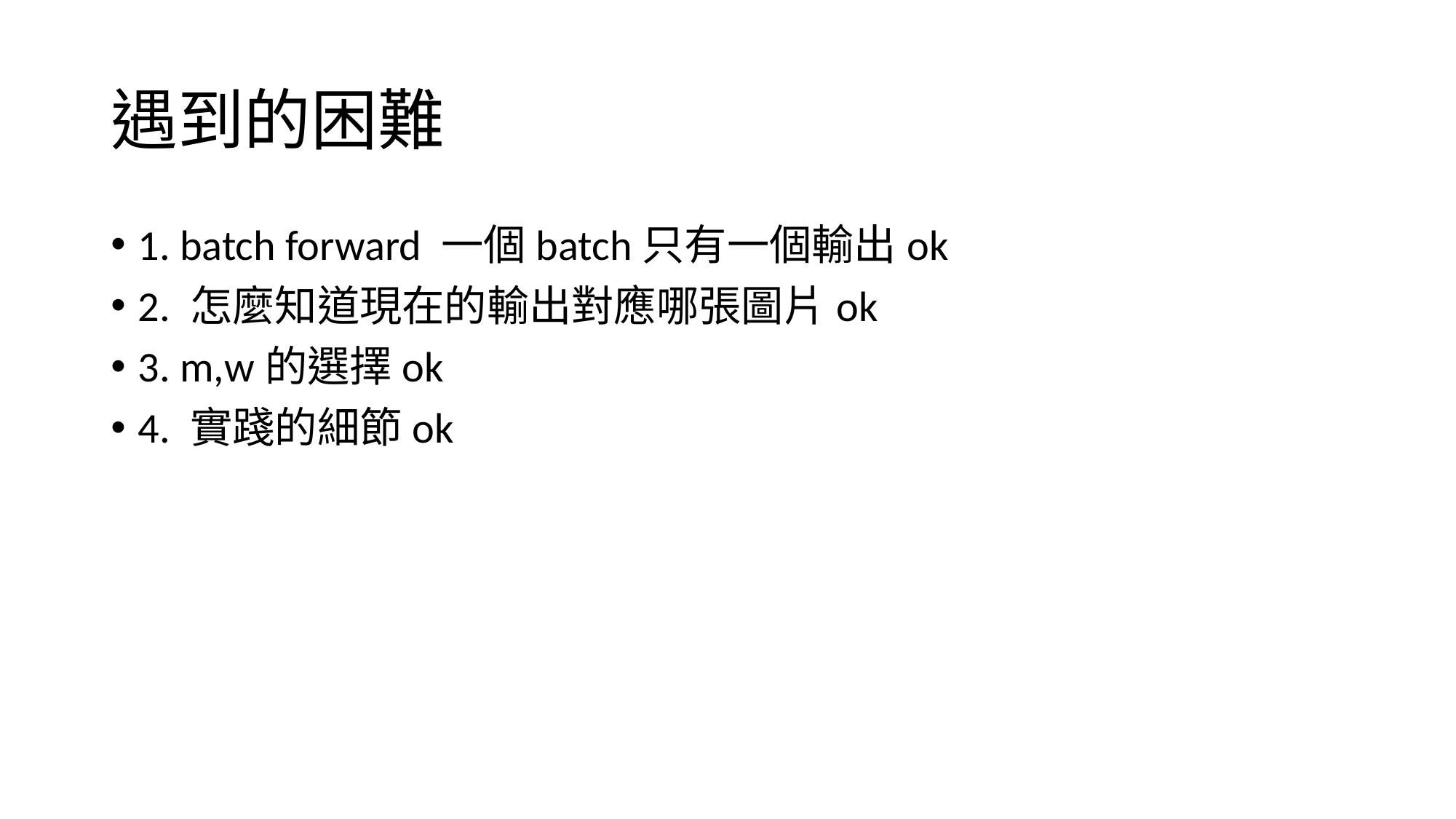

# 遇到的困難
1. batch forward 一個batch只有一個輸出ok
2. 怎麼知道現在的輸出對應哪張圖片ok
3. m,w的選擇ok
4. 實踐的細節ok